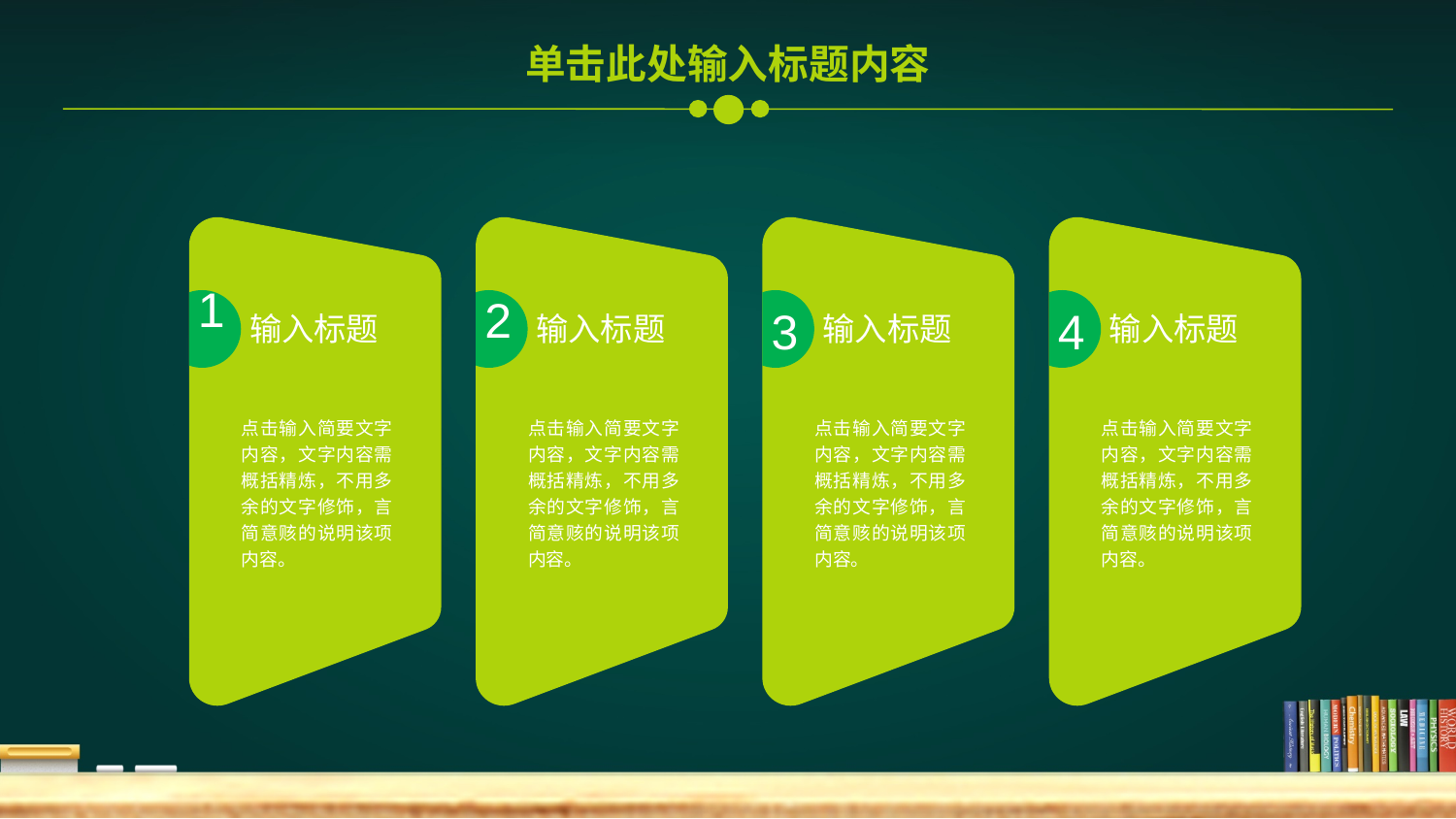

单击此处输入标题内容

1
2

3
4
输入标题
输入标题
输入标题
输入标题
点击输入简要文字内容，文字内容需概括精炼，不用多余的文字修饰，言简意赅的说明该项内容。
点击输入简要文字内容，文字内容需概括精炼，不用多余的文字修饰，言简意赅的说明该项内容。
点击输入简要文字内容，文字内容需概括精炼，不用多余的文字修饰，言简意赅的说明该项内容。
点击输入简要文字内容，文字内容需概括精炼，不用多余的文字修饰，言简意赅的说明该项内容。